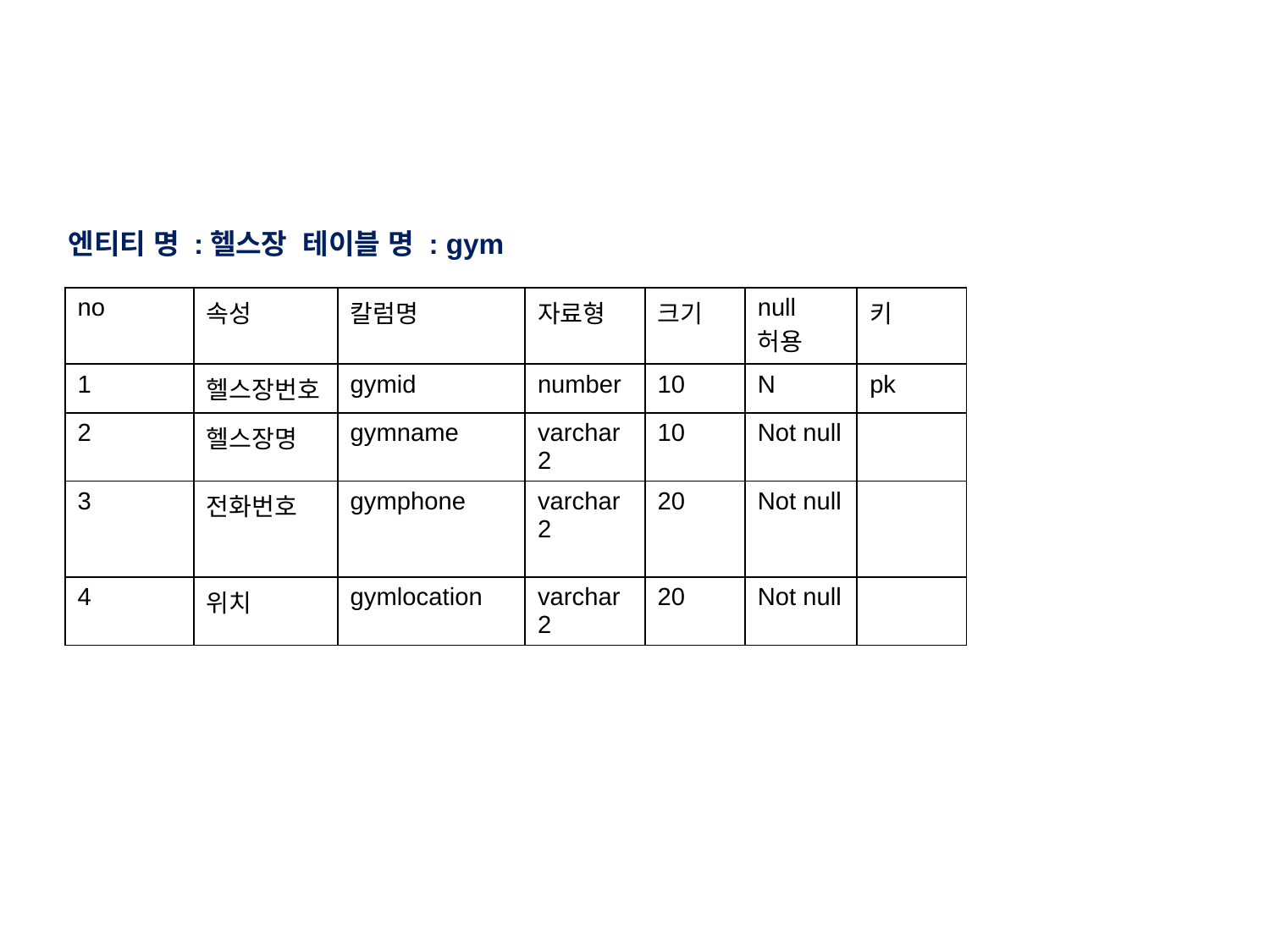

엔티티 명 :헬스장  테이블 명 : gym
| no | 속성 | 칼럼명 | 자료형 | 크기 | null 허용 | 키 |
| --- | --- | --- | --- | --- | --- | --- |
| 1 | 헬스장번호 | gymid | number | 10 | N | pk |
| 2 | 헬스장명 | gymname | varchar2 | 10 | Not null |  |
| 3 | 전화번호 | gymphone | varchar2 | 20 | Not null |  |
| 4 | 위치 | gymlocation | varchar2 | 20 | Not null |  |